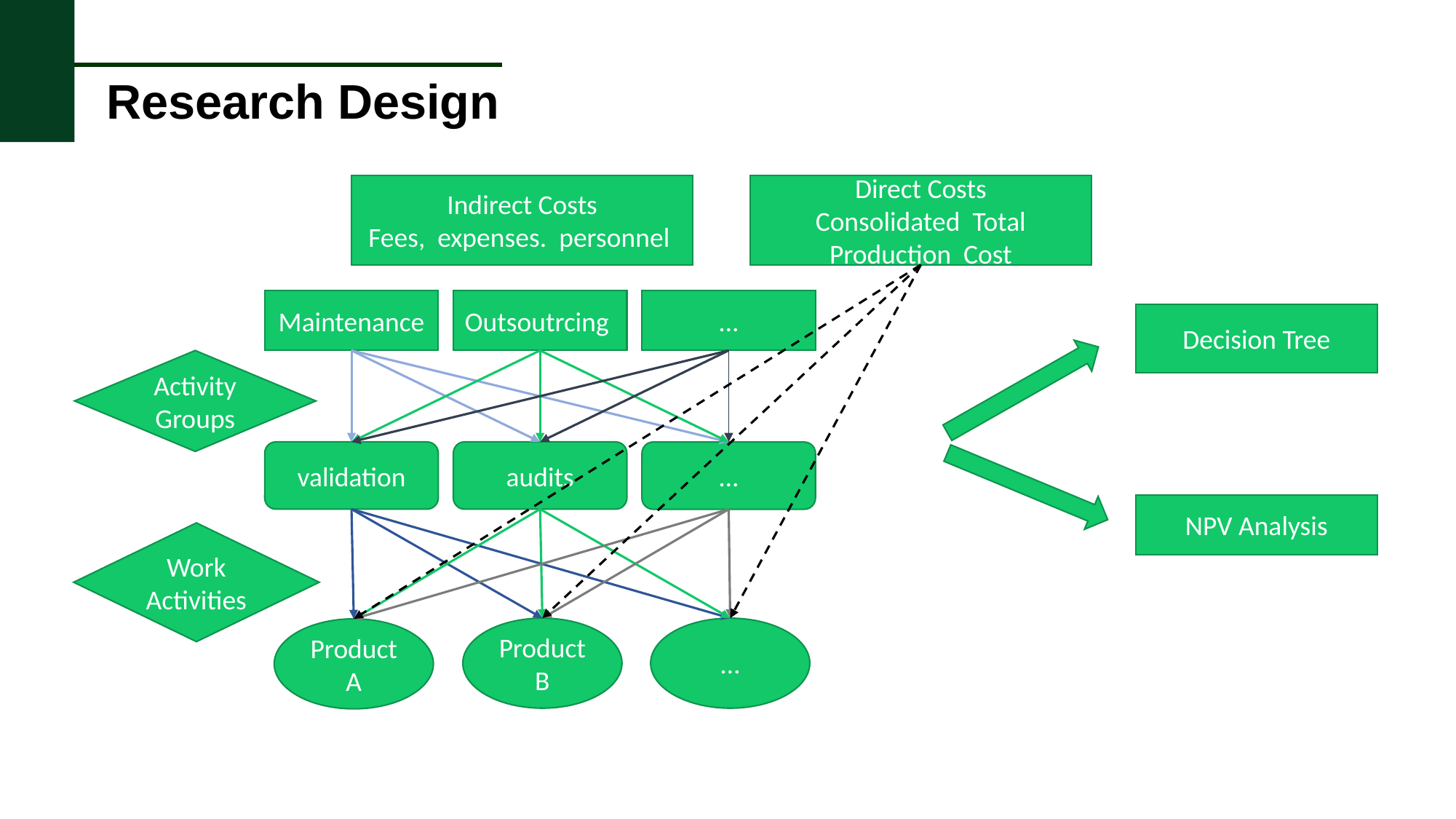

Research Design
Indirect Costs
Fees,  expenses.  personnel
Direct Costs
Consolidated  Total Production  Cost
Maintenance
Outsoutrcing
…
添文本
Decision Tree
Activity Groups
地位领先，盈利能力下降
产品和服务多样

audits
validation
…
添加文本

NPV Analysis
Work Activities

添加文本
ProductB
…
ProductA
复杂性显著上升
添加文本